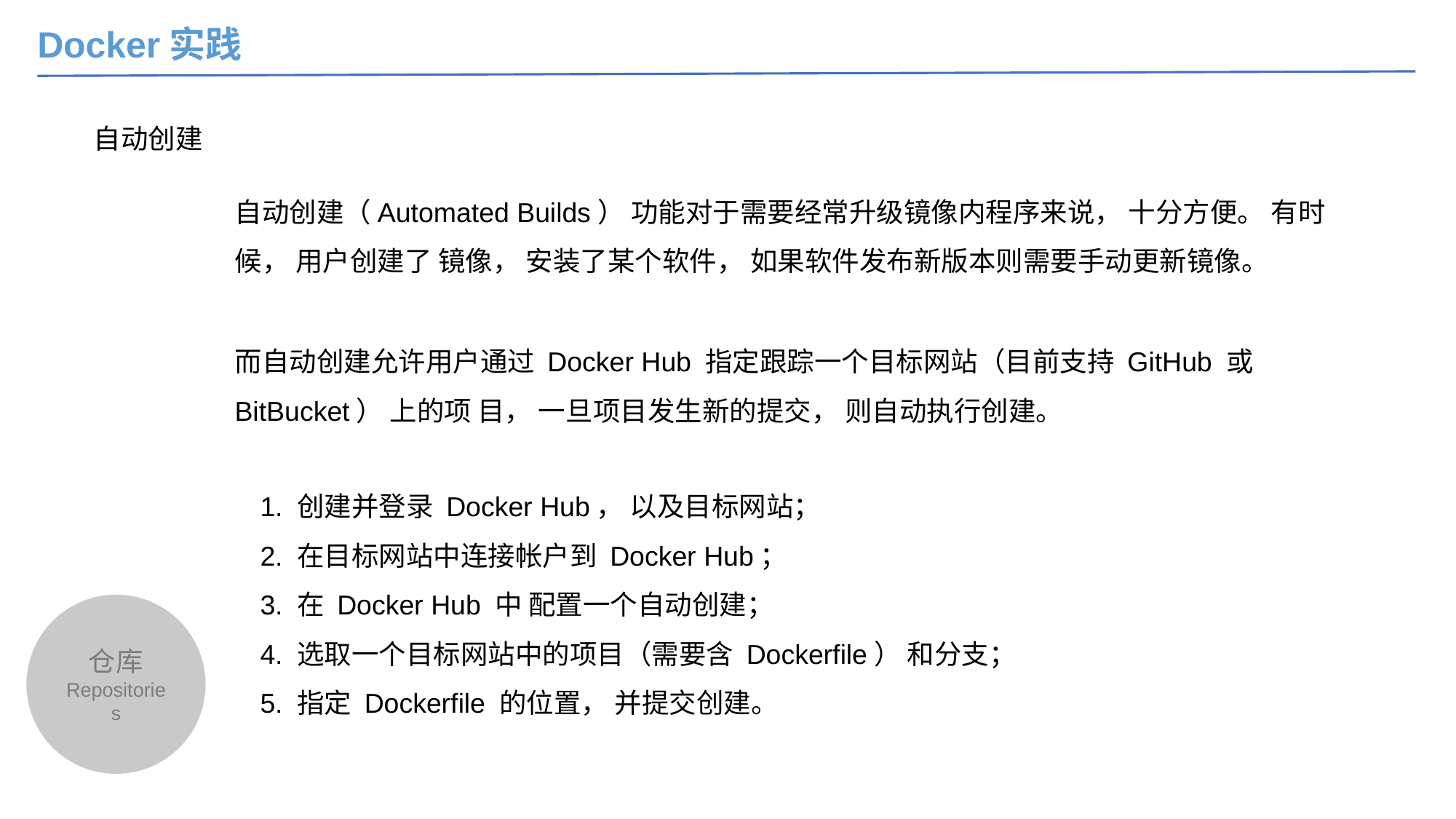

Docker实践
自动创建
自动创建（Automated Builds） 功能对于需要经常升级镜像内程序来说， 十分方便。 有时候， 用户创建了 镜像， 安装了某个软件， 如果软件发布新版本则需要手动更新镜像。
而自动创建允许用户通过 Docker Hub 指定跟踪一个目标网站（目前支持 GitHub 或 BitBucket） 上的项 目， 一旦项目发生新的提交， 则自动执行创建。
1. 创建并登录 Docker Hub， 以及目标网站；
2. 在目标网站中连接帐户到 Docker Hub；
3. 在 Docker Hub 中 配置一个自动创建；
4. 选取一个目标网站中的项目（需要含 Dockerfile） 和分支；
5. 指定 Dockerfile 的位置， 并提交创建。
仓库
Repositories